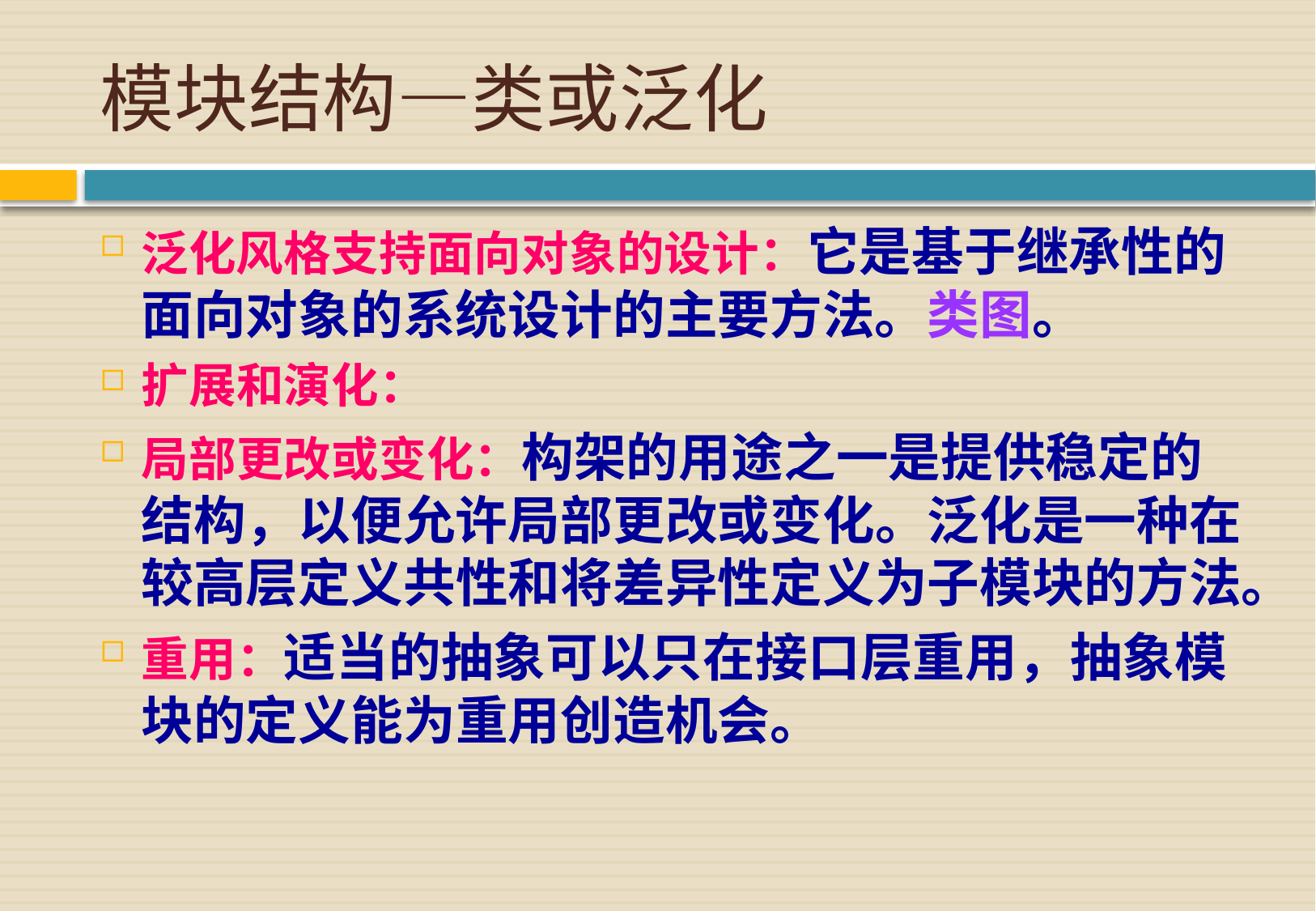

# 模块结构—类或泛化
泛化风格支持面向对象的设计：它是基于继承性的面向对象的系统设计的主要方法。类图。
扩展和演化：
局部更改或变化：构架的用途之一是提供稳定的结构，以便允许局部更改或变化。泛化是一种在较高层定义共性和将差异性定义为子模块的方法。
重用：适当的抽象可以只在接口层重用，抽象模块的定义能为重用创造机会。